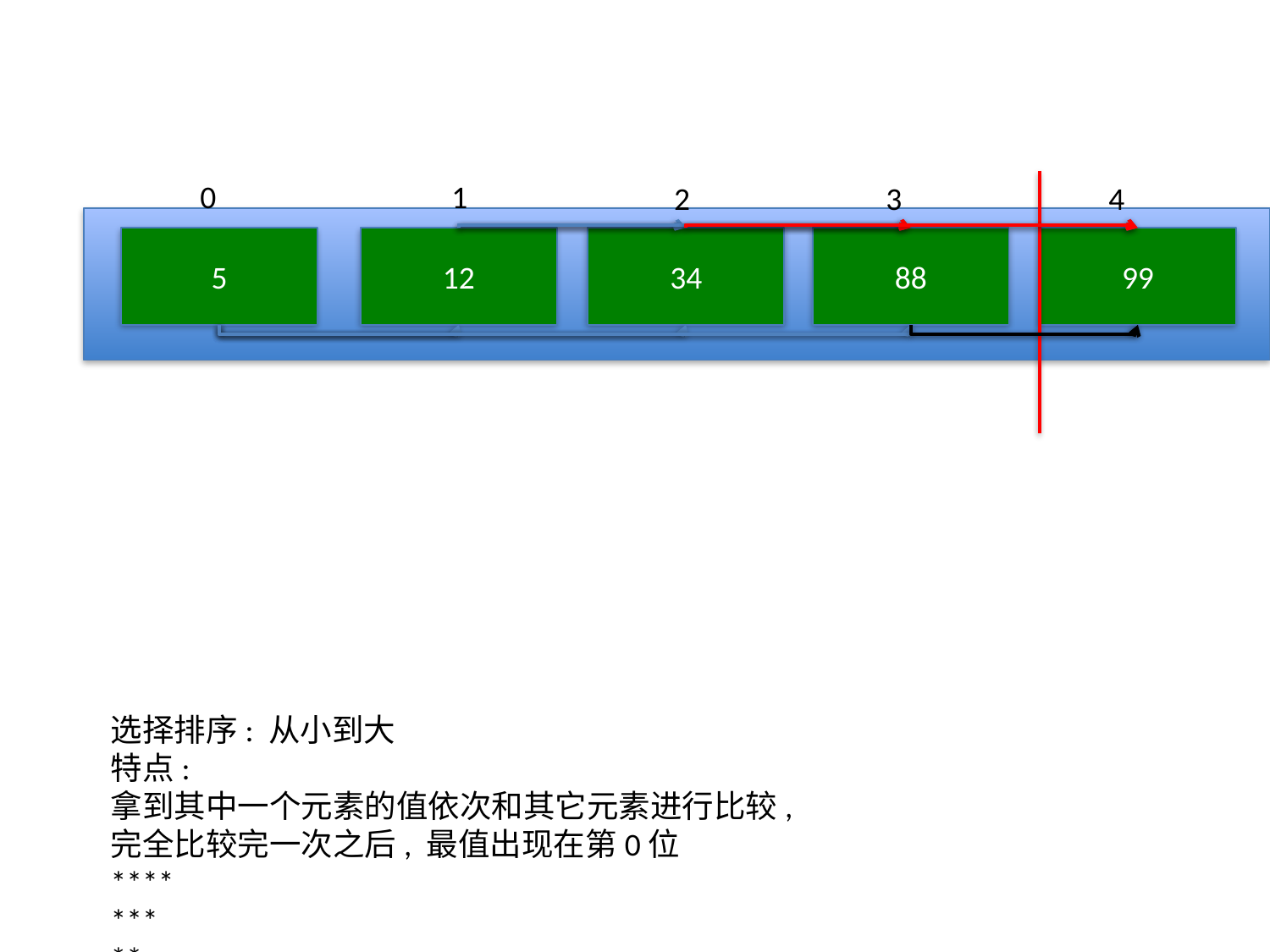

0
1
2
3
4

5
12
34
88
99
选择排序: 从小到大
特点:
拿到其中一个元素的值依次和其它元素进行比较,
完全比较完一次之后, 最值出现在第0位
****
***
**
*